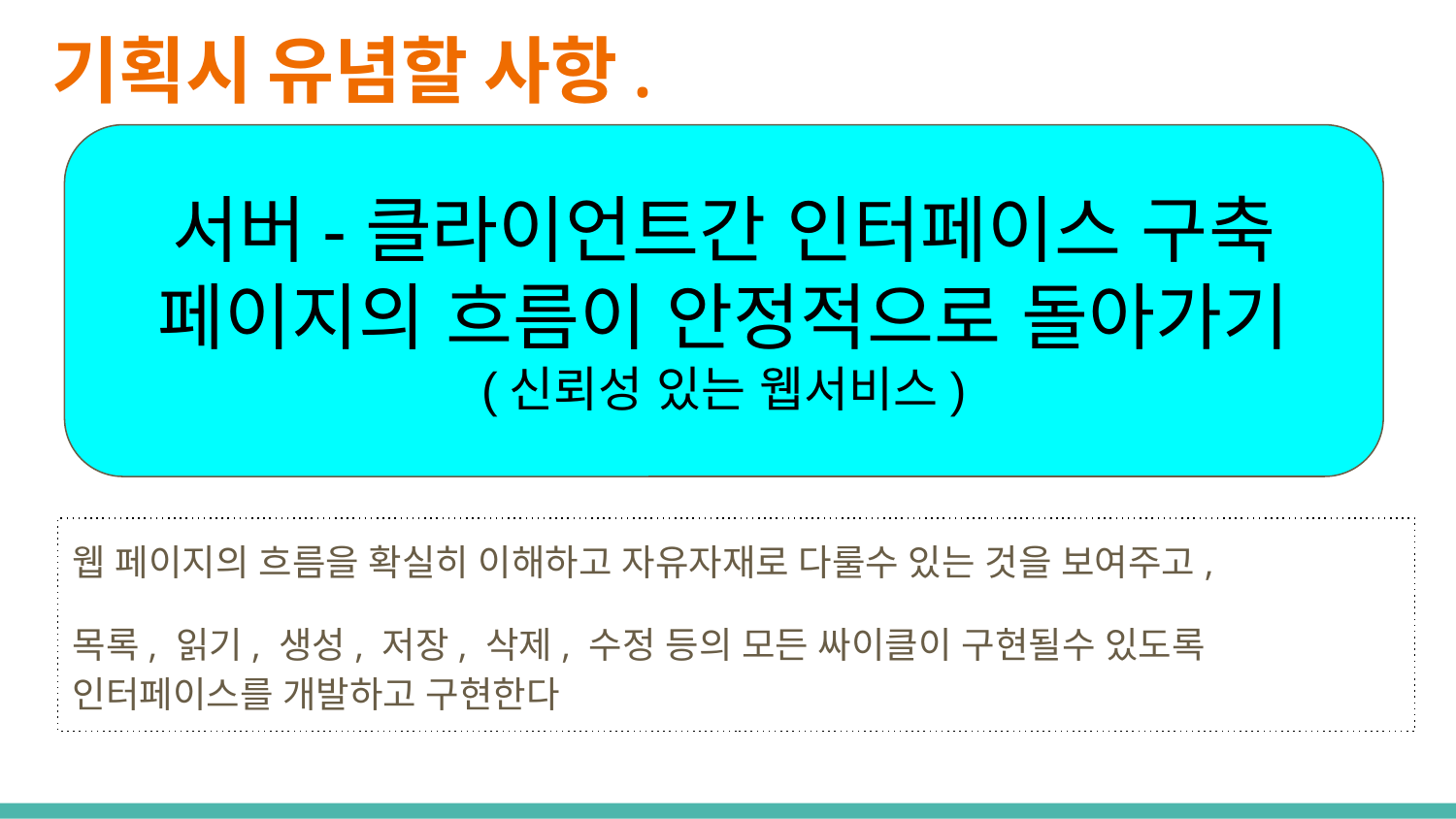

# 기획시 유념할 사항.
서버-클라이언트간 인터페이스 구축
페이지의 흐름이 안정적으로 돌아가기
(신뢰성 있는 웹서비스)
웹 페이지의 흐름을 확실히 이해하고 자유자재로 다룰수 있는 것을 보여주고,
목록, 읽기, 생성, 저장, 삭제, 수정 등의 모든 싸이클이 구현될수 있도록 인터페이스를 개발하고 구현한다